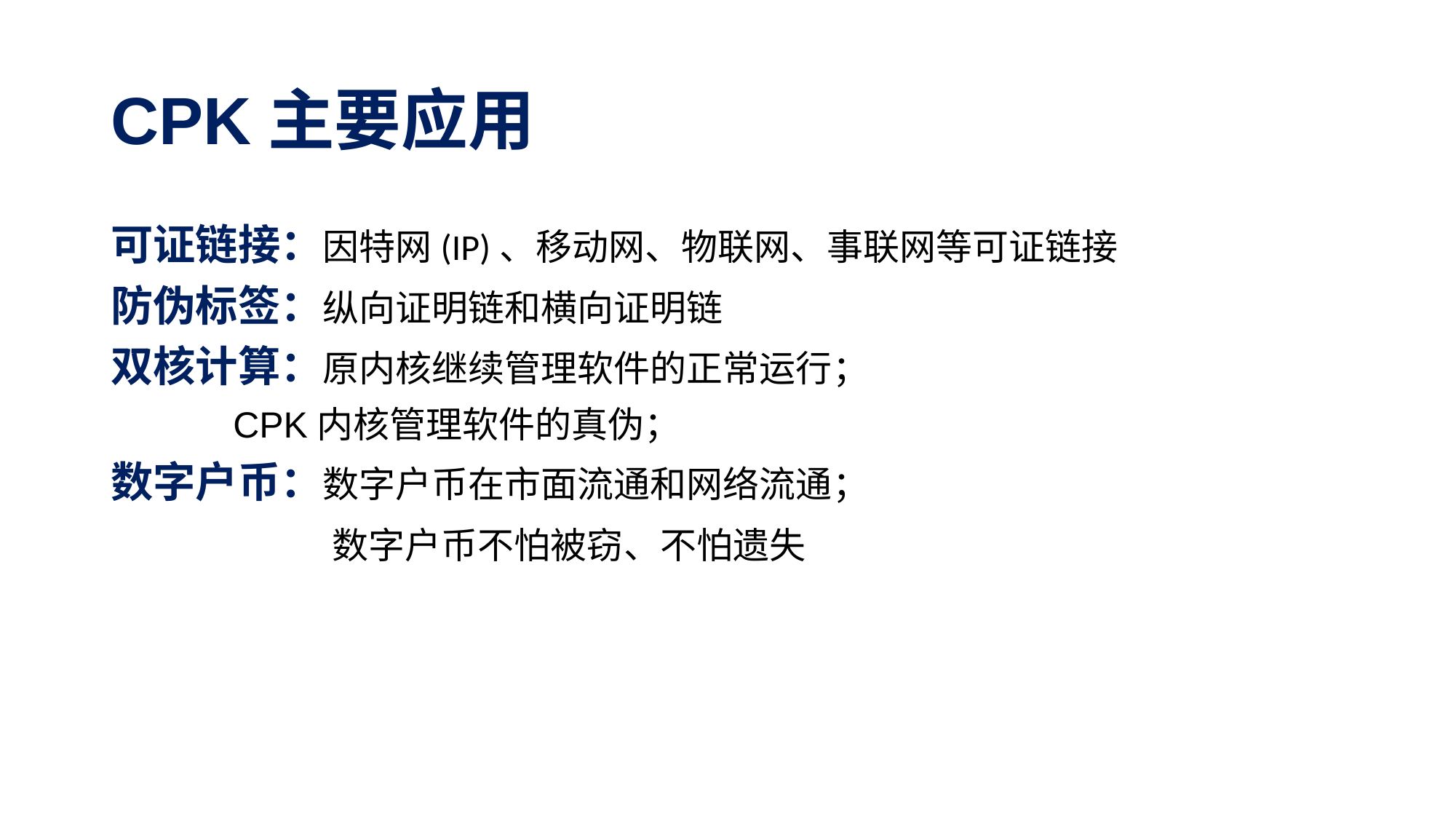

# CPK主要应用
可证链接：因特网(IP)、移动网、物联网、事联网等可证链接
防伪标签：纵向证明链和横向证明链
双核计算：原内核继续管理软件的正常运行；
            CPK内核管理软件的真伪；
数字户币：数字户币在市面流通和网络流通；
                          数字户币不怕被窃、不怕遗失